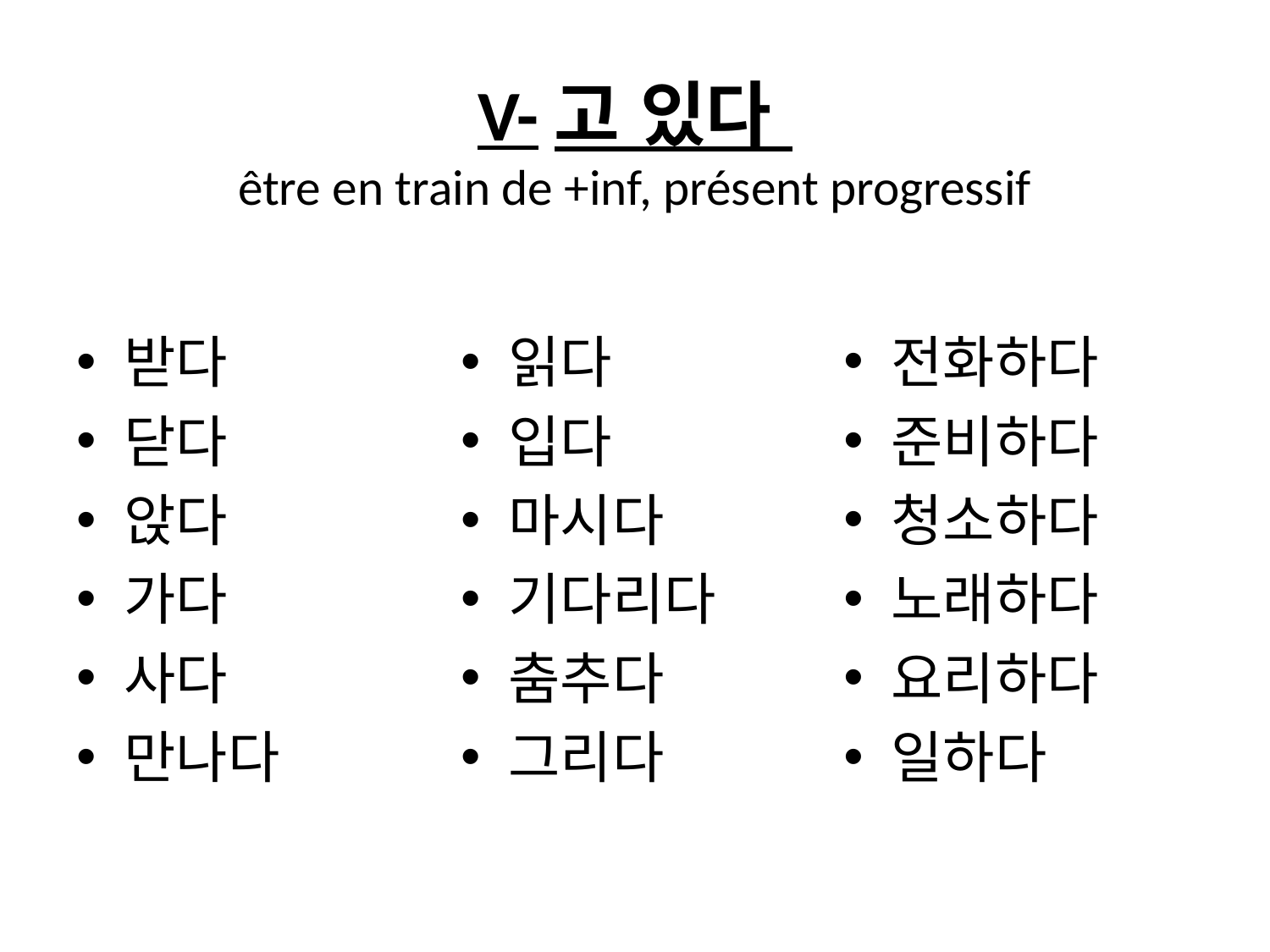

# V-고 있다 être en train de +inf, présent progressif
받다
닫다
앉다
가다
사다
만나다
읽다
입다
마시다
기다리다
춤추다
그리다

전화하다
준비하다
청소하다
노래하다
요리하다
일하다